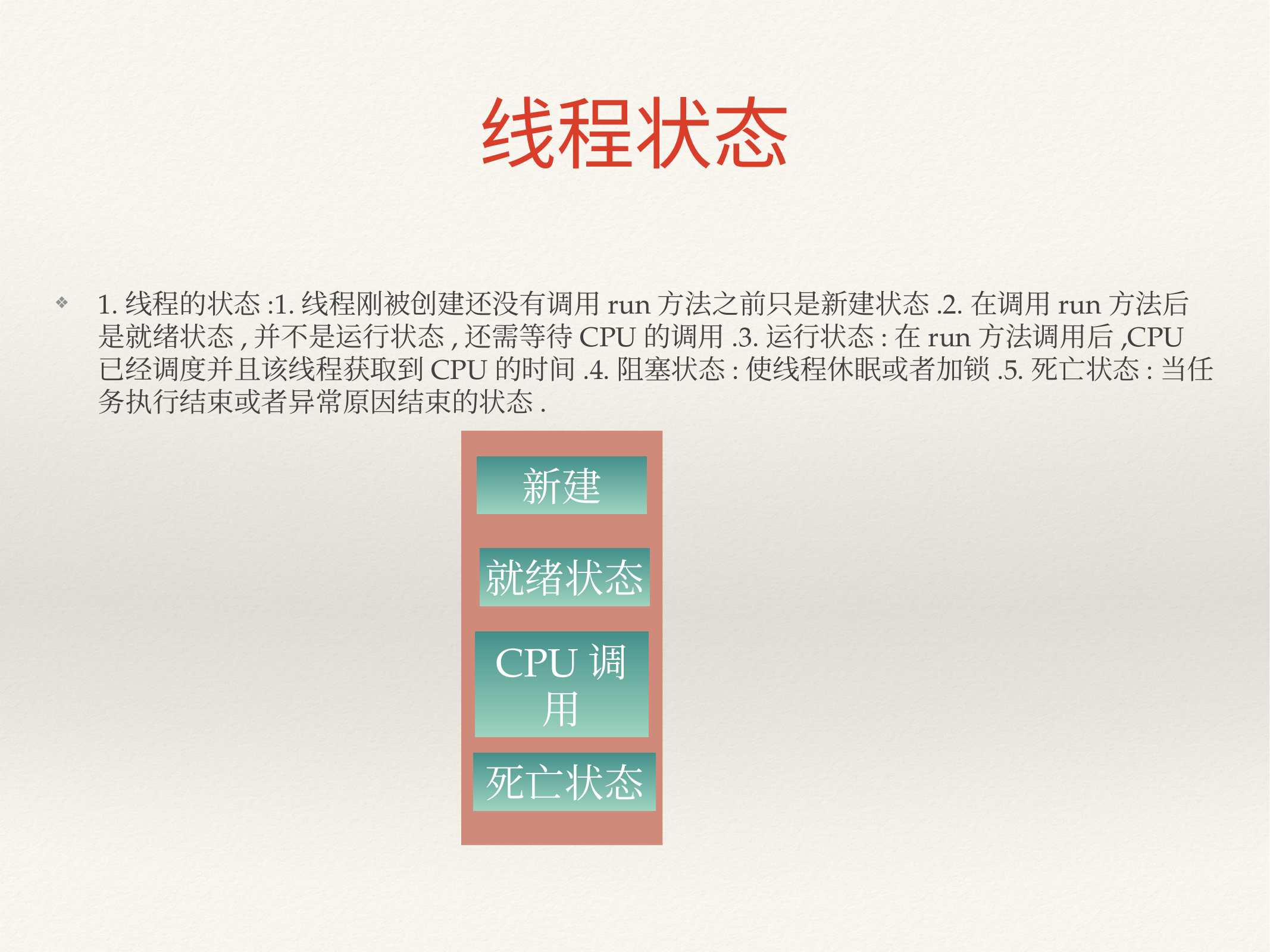

线程状态
1.线程的状态:1.线程刚被创建还没有调用run方法之前只是新建状态.2.在调用run方法后是就绪状态,并不是运行状态,还需等待CPU的调用.3.运行状态:在run方法调用后,CPU已经调度并且该线程获取到CPU的时间.4.阻塞状态:使线程休眠或者加锁.5.死亡状态:当任务执行结束或者异常原因结束的状态.

新建
就绪状态
CPU调用
死亡状态